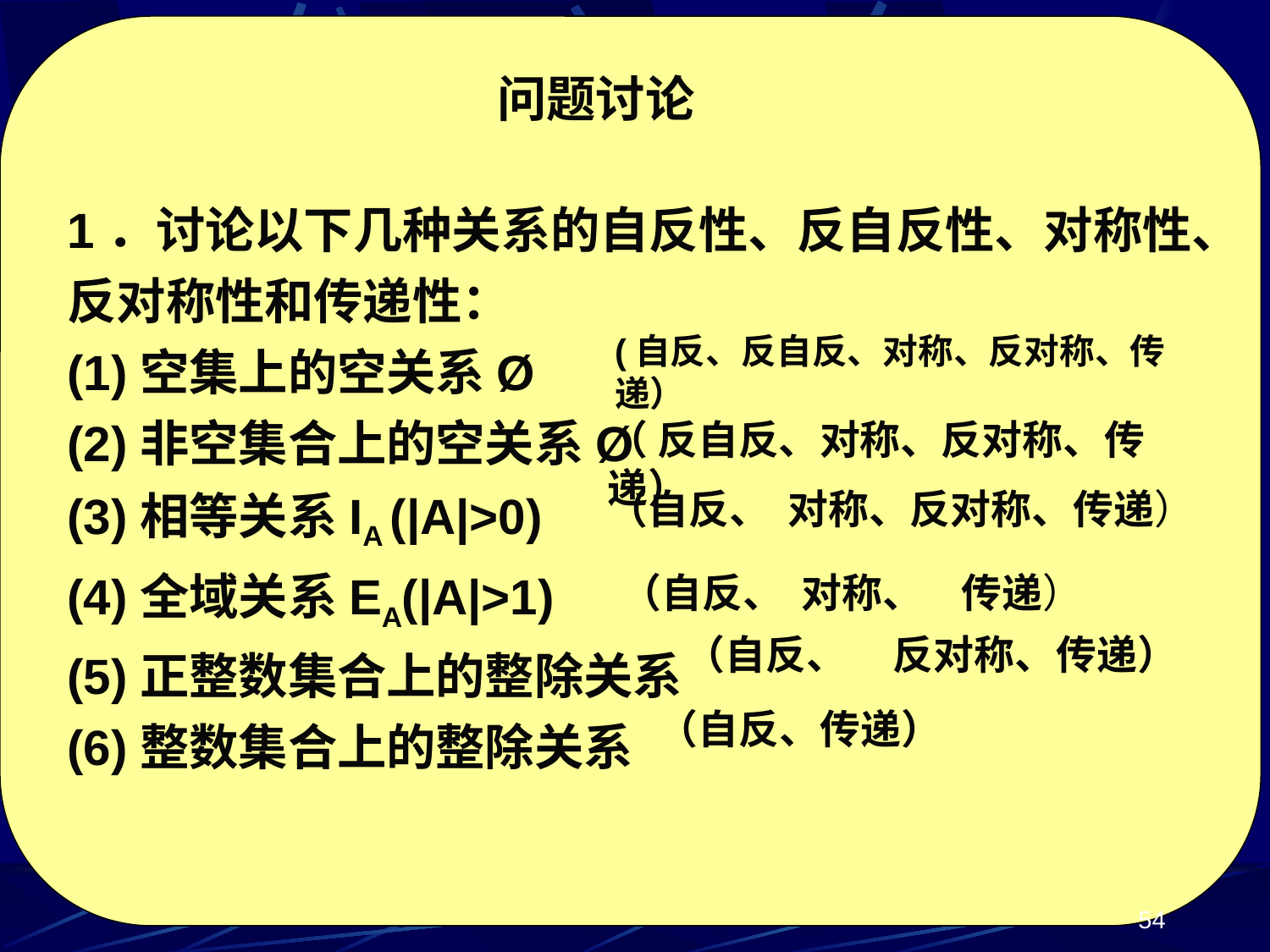

问题讨论
1．讨论以下几种关系的自反性、反自反性、对称性、反对称性和传递性：
(1)空集上的空关系Ø
(2)非空集合上的空关系Ø
(3)相等关系IA (|A|>0)
(4)全域关系EA(|A|>1)
(5)正整数集合上的整除关系
(6)整数集合上的整除关系
(自反、反自反、对称、反对称、传递）
（自反、  对称、反对称、传递）
（自反、     反对称、传递）
（ 反自反、对称、反对称、传递）
（自反、  对称、    传递）
（自反、传递）
54